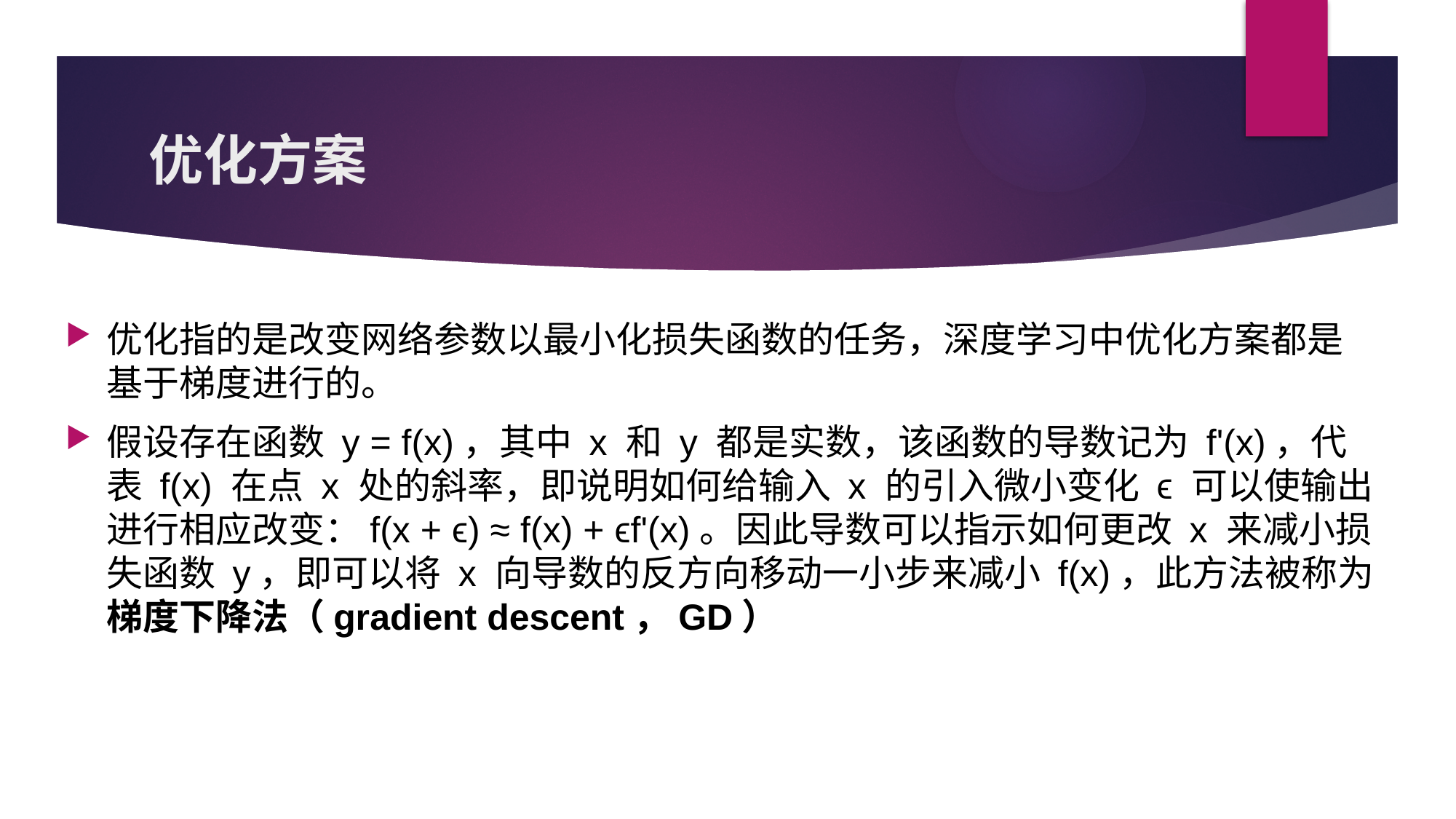

# 优化方案
优化指的是改变网络参数以最小化损失函数的任务，深度学习中优化方案都是基于梯度进行的。
假设存在函数 y = f(x)，其中 x 和 y 都是实数，该函数的导数记为 f'(x)，代表 f(x) 在点 x 处的斜率，即说明如何给输入 x 的引入微小变化 ϵ 可以使输出进行相应改变：f(x + ϵ) ≈ f(x) + ϵf'(x)。因此导数可以指示如何更改 x 来减小损失函数 y，即可以将 x 向导数的反方向移动一小步来减小 f(x)，此方法被称为梯度下降法（gradient descent，GD）